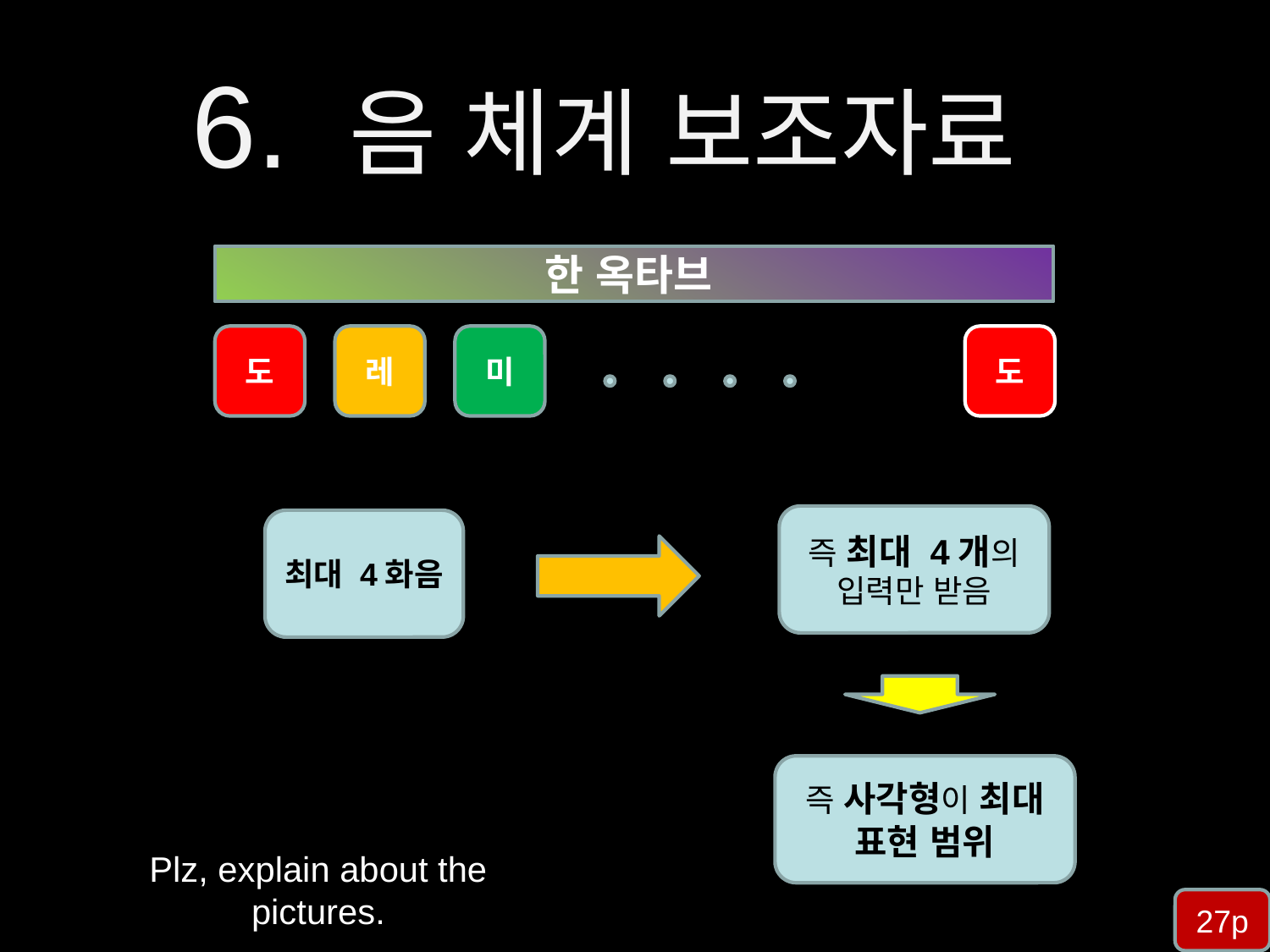

6. 음 체계 보조자료
한 옥타브
도
레
미
도

즉 최대 4개의 입력만 받음
최대 4화음

즉 사각형이 최대 표현 범위
Plz, explain about the pictures.
27p